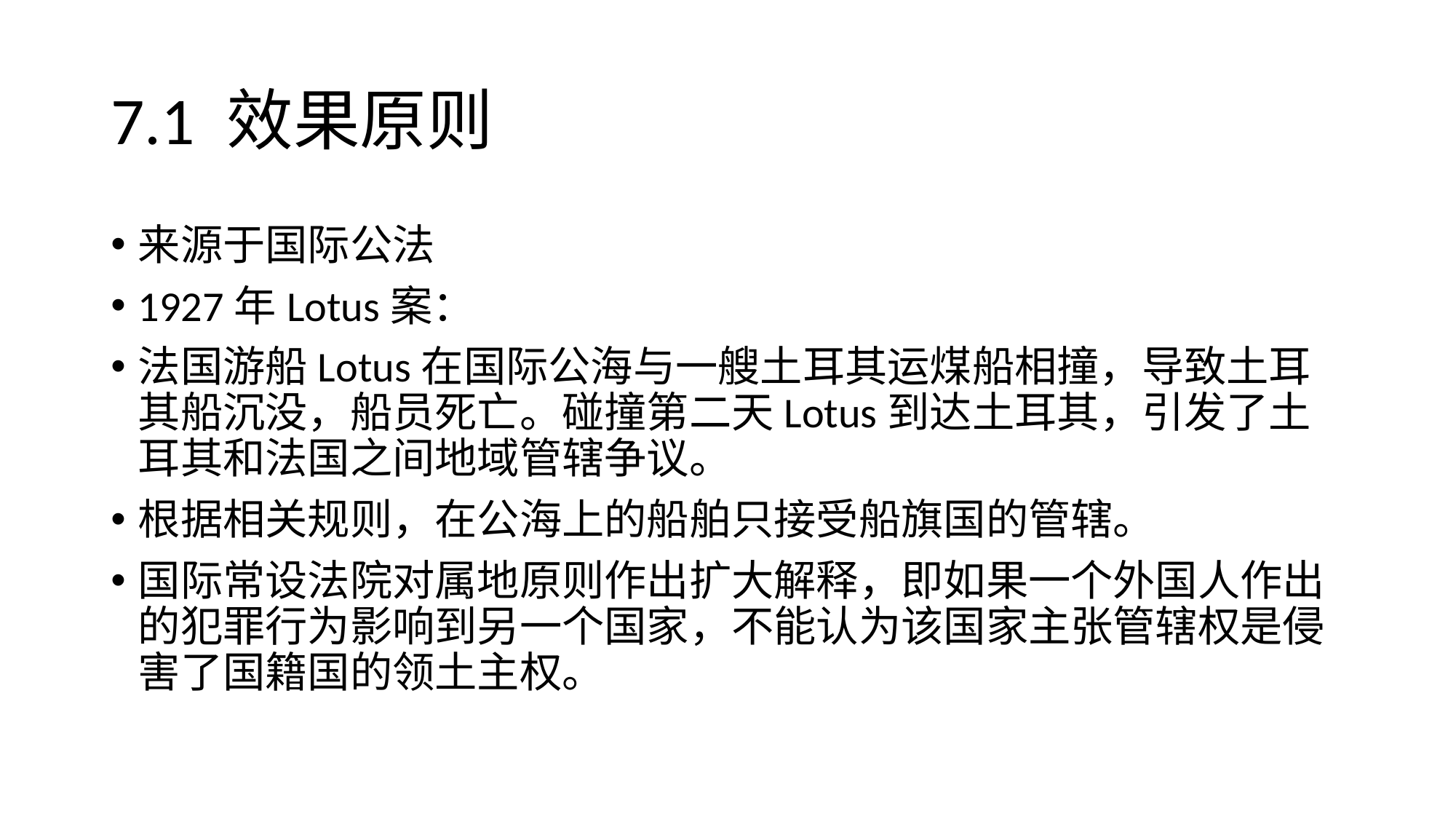

# 7.1 效果原则
来源于国际公法
1927年Lotus案：
法国游船Lotus在国际公海与一艘土耳其运煤船相撞，导致土耳其船沉没，船员死亡。碰撞第二天Lotus到达土耳其，引发了土耳其和法国之间地域管辖争议。
根据相关规则，在公海上的船舶只接受船旗国的管辖。
国际常设法院对属地原则作出扩大解释，即如果一个外国人作出的犯罪行为影响到另一个国家，不能认为该国家主张管辖权是侵害了国籍国的领土主权。